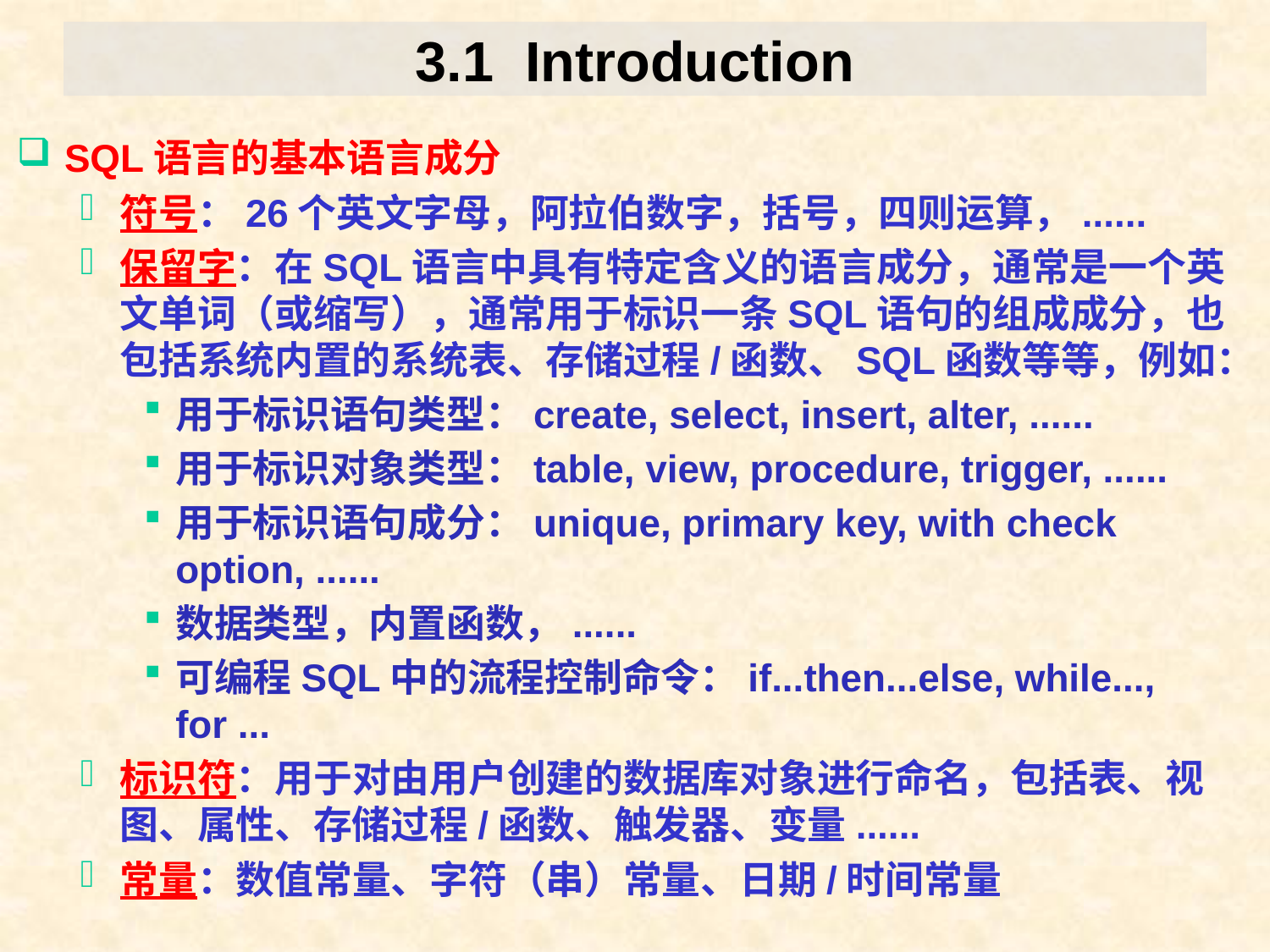

# 3.1  Introduction
SQL语言的基本语言成分
符号：26个英文字母，阿拉伯数字，括号，四则运算，......
保留字：在SQL语言中具有特定含义的语言成分，通常是一个英文单词（或缩写），通常用于标识一条SQL语句的组成成分，也包括系统内置的系统表、存储过程/函数、SQL函数等等，例如：
用于标识语句类型：create, select, insert, alter, ......
用于标识对象类型：table, view, procedure, trigger, ......
用于标识语句成分：unique, primary key, with check option, ......
数据类型，内置函数，......
可编程SQL中的流程控制命令：if...then...else, while..., for ...
标识符：用于对由用户创建的数据库对象进行命名，包括表、视图、属性、存储过程/函数、触发器、变量......
常量：数值常量、字符（串）常量、日期/时间常量